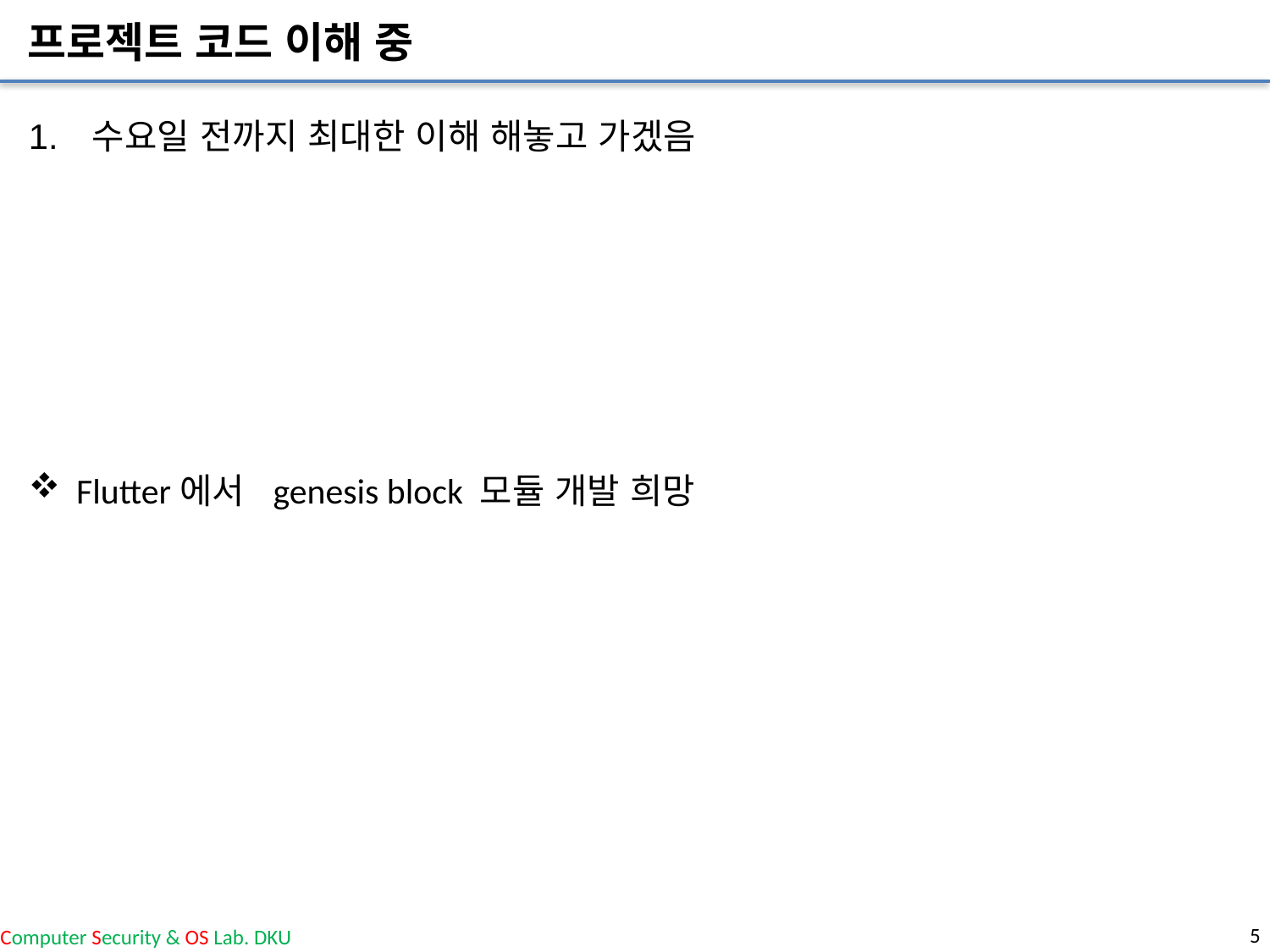

# 프로젝트 코드 이해 중
수요일 전까지 최대한 이해 해놓고 가겠음

Flutter에서  genesis block 모듈 개발 희망

5